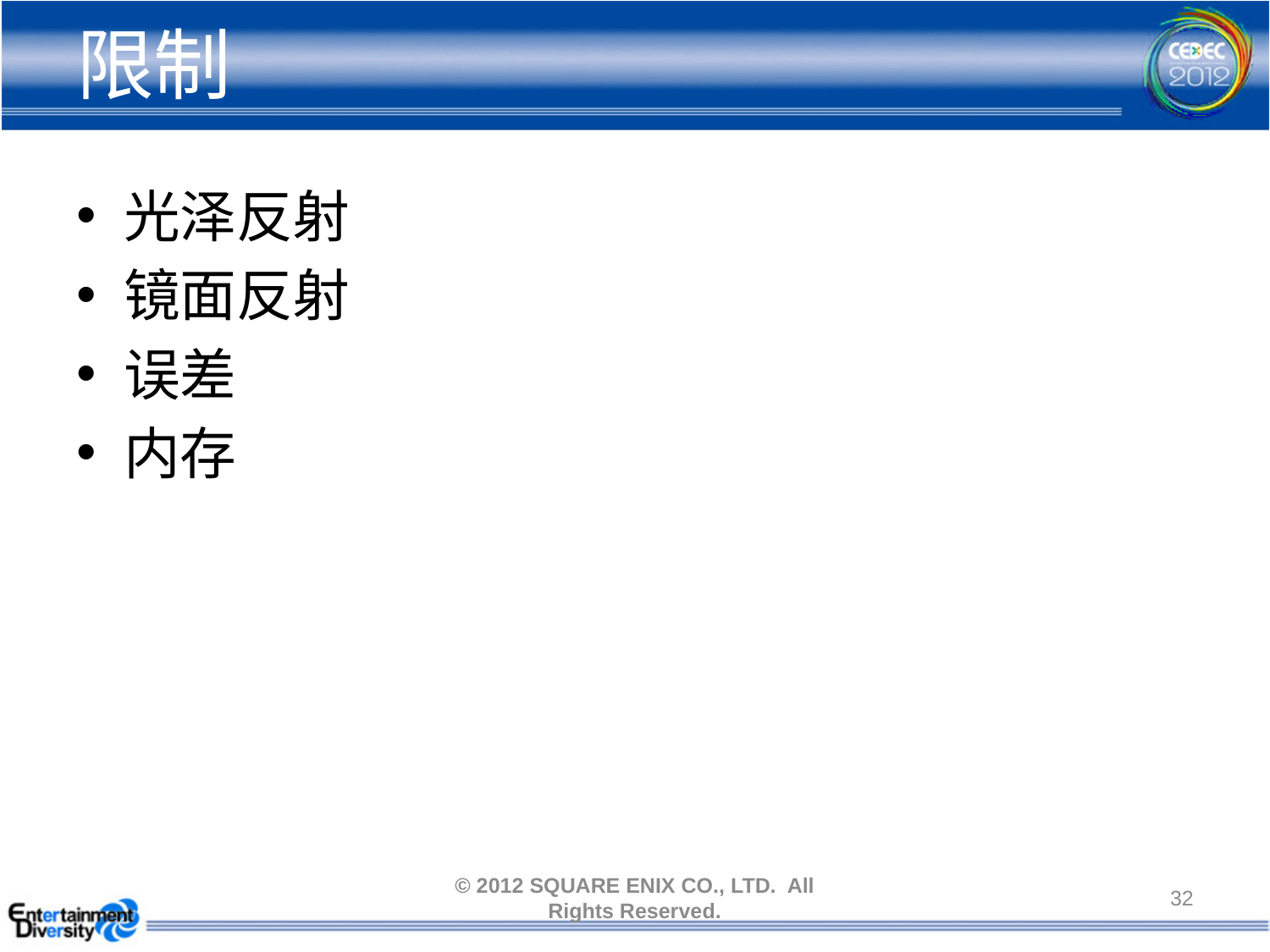

# 限制
光泽反射
镜面反射
误差
内存
© 2012 SQUARE ENIX CO., LTD.  All Rights Reserved.
32